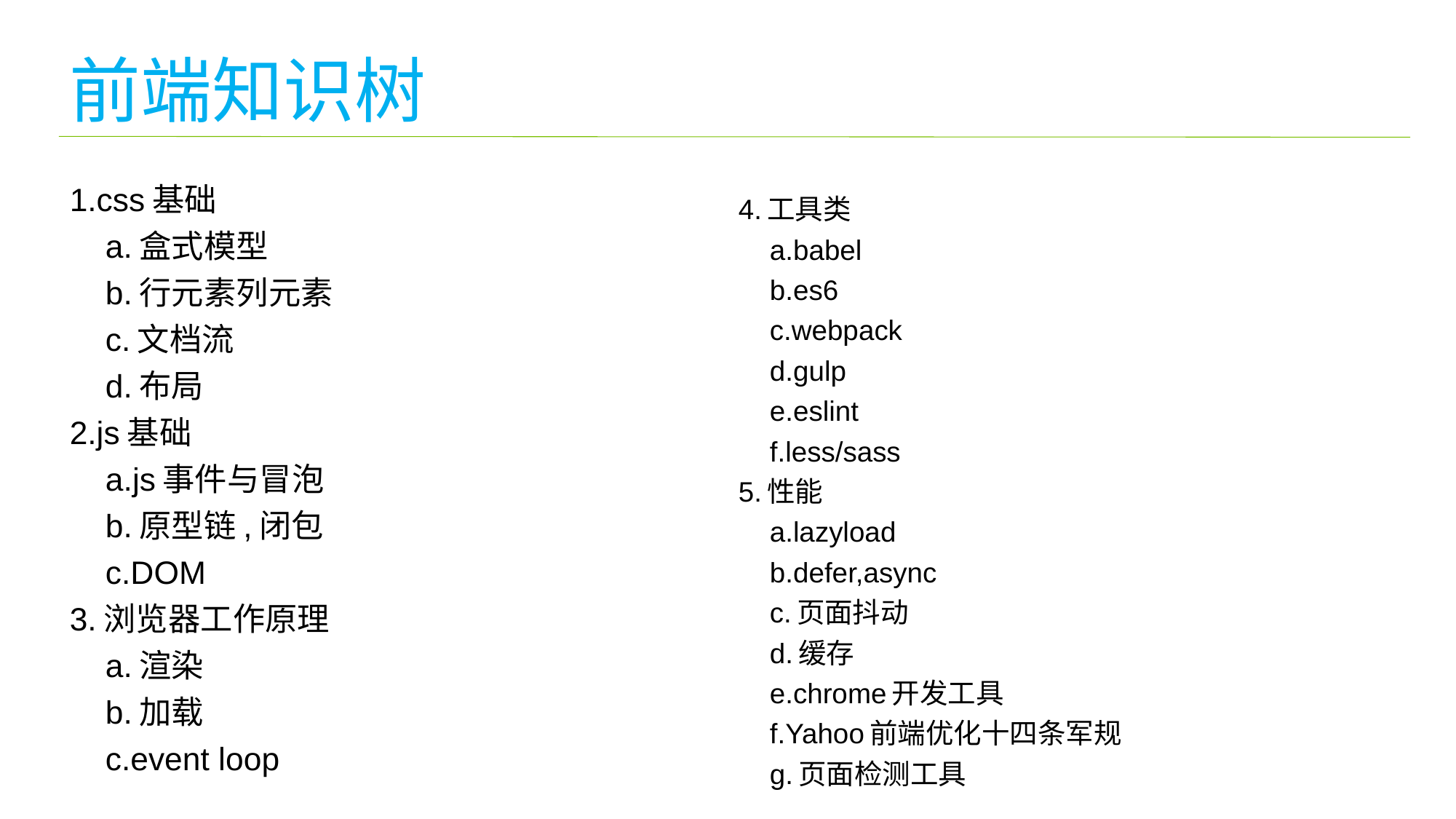

前端知识树
1.css基础
    a.盒式模型
    b.行元素列元素
    c.文档流
    d.布局
2.js基础
    a.js事件与冒泡
    b.原型链,闭包
    c.DOM
3.浏览器工作原理
    a.渲染
    b.加载
    c.event loop
4.工具类
    a.babel
    b.es6
    c.webpack
    d.gulp
    e.eslint
    f.less/sass
5.性能
    a.lazyload
    b.defer,async
    c.页面抖动
    d.缓存
    e.chrome开发工具
    f.Yahoo前端优化十四条军规
    g.页面检测工具